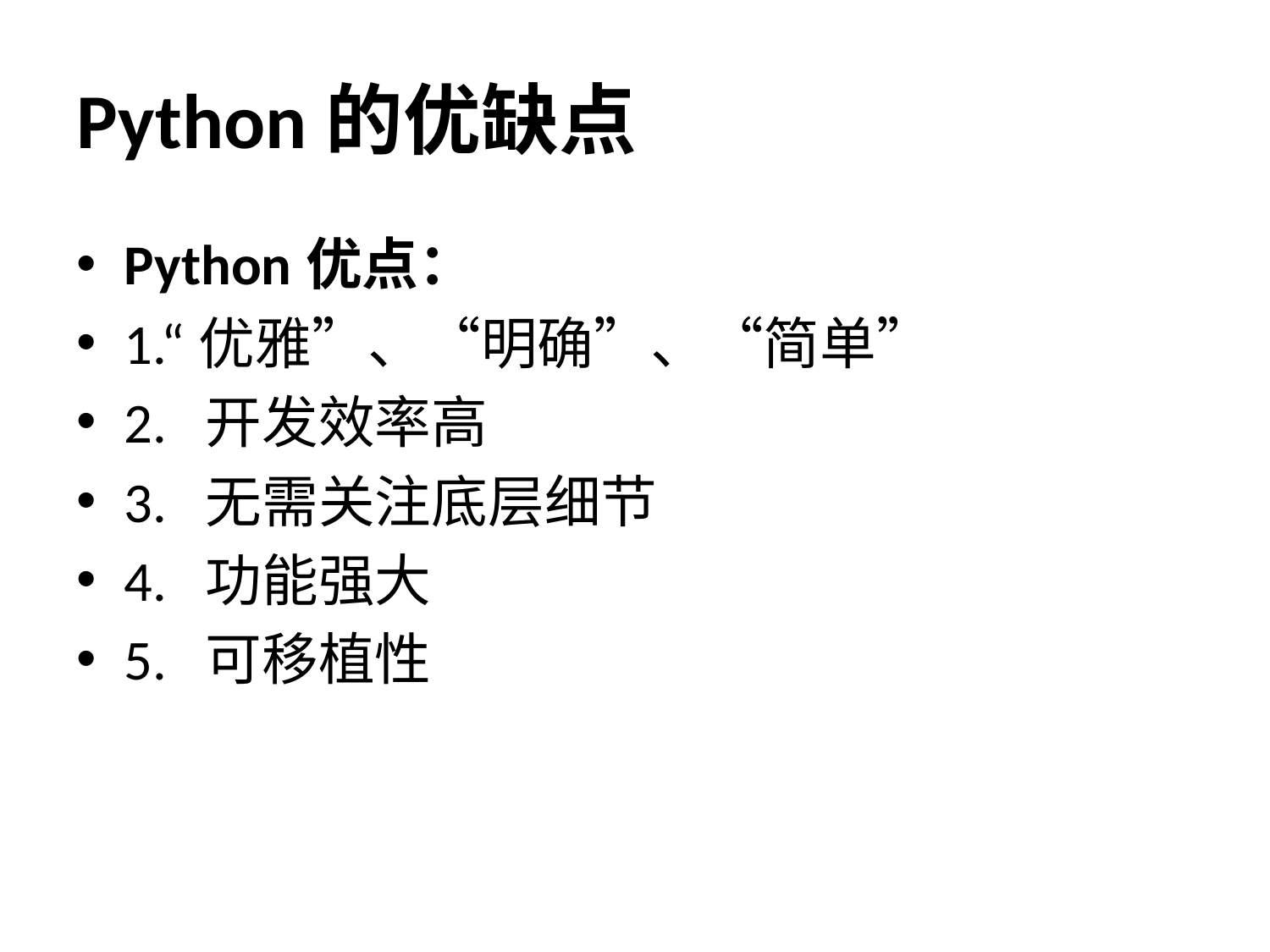

# Python的优缺点
Python优点：
1.“优雅”、“明确”、“简单”
2.  开发效率高
3.  无需关注底层细节
4.  功能强大
5.  可移植性